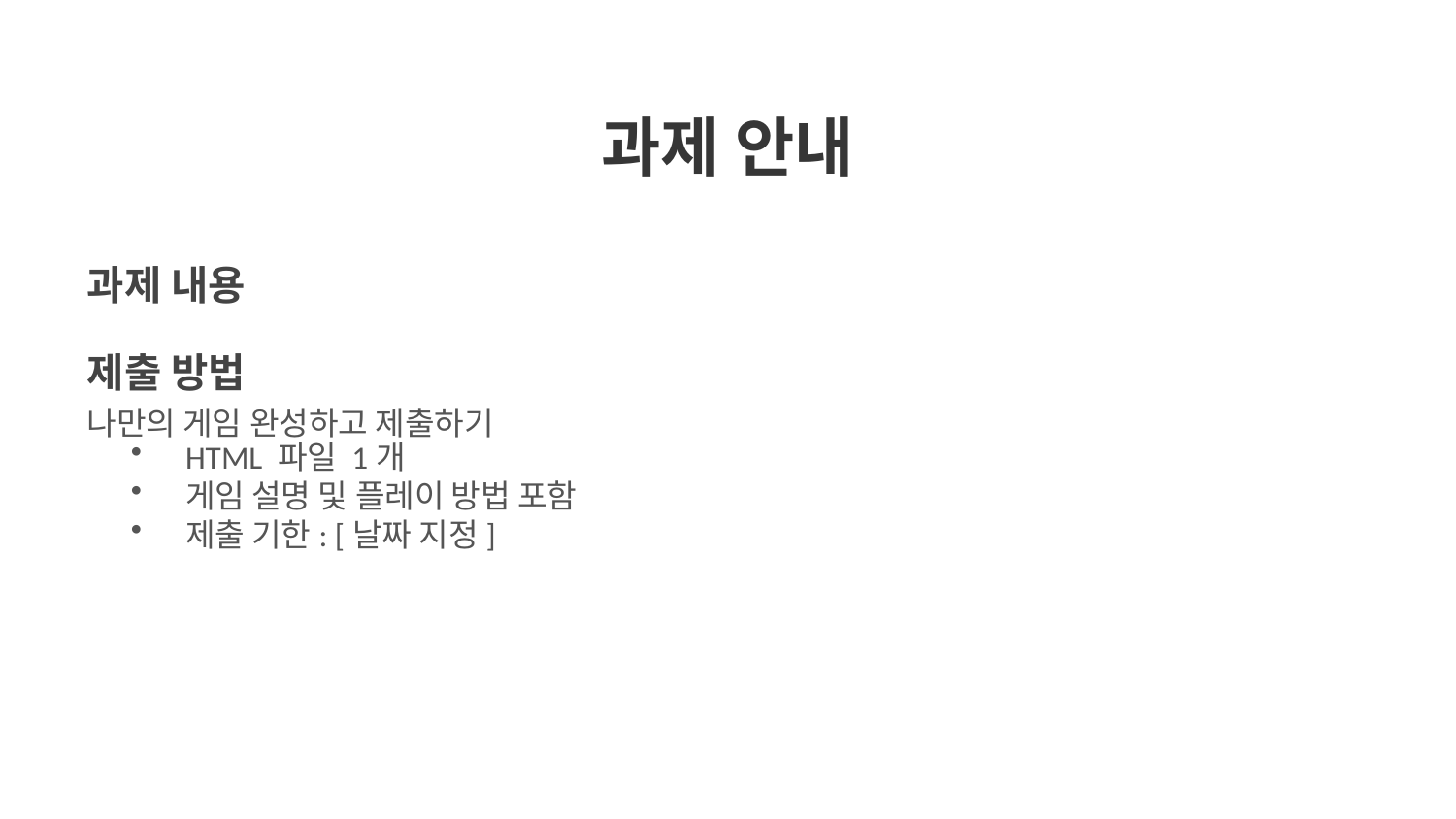

과제 안내
과제 내용
제출 방법
나만의 게임 완성하고 제출하기
HTML 파일 1개
게임 설명 및 플레이 방법 포함
제출 기한: [날짜 지정]